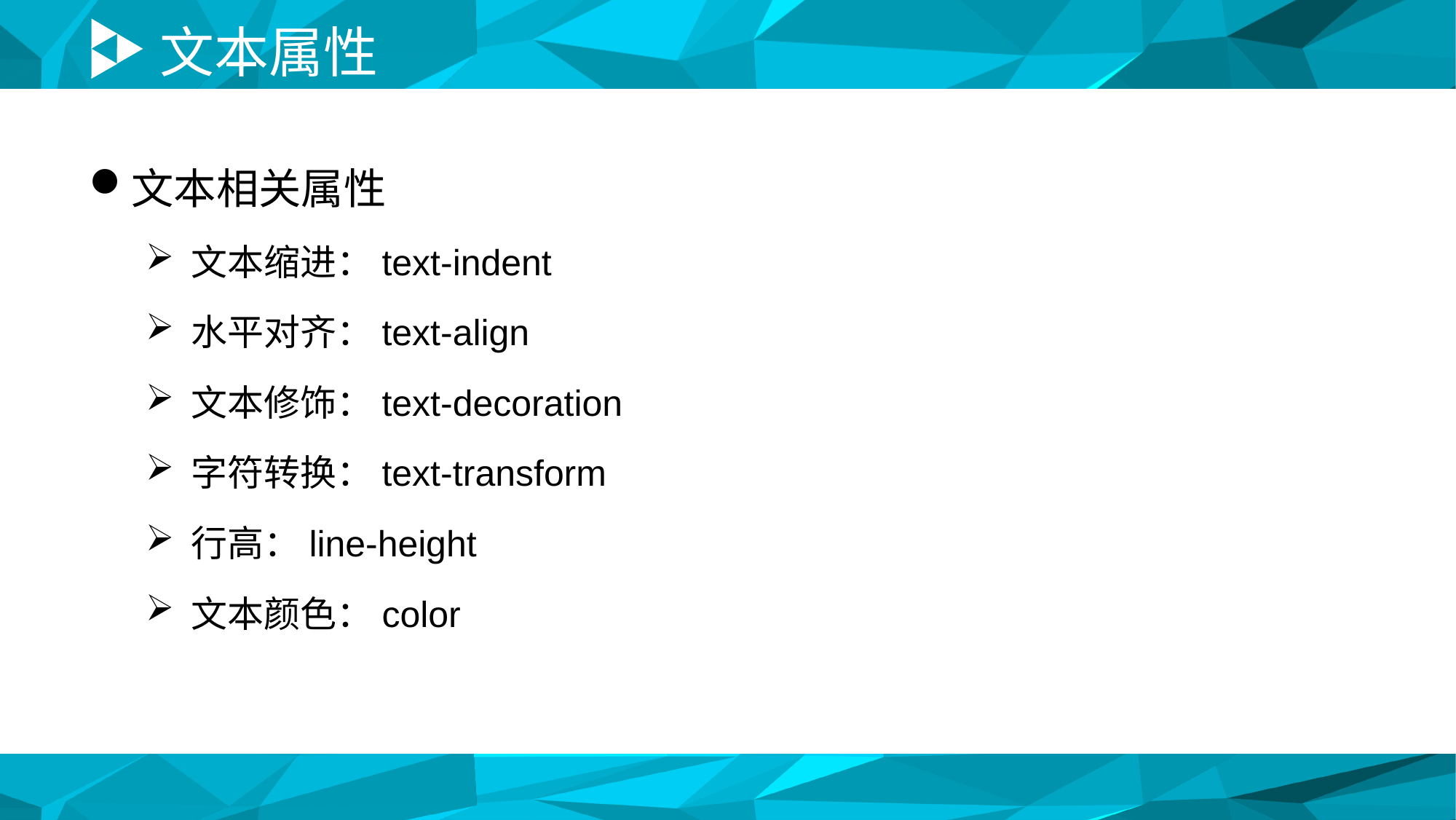

# 文本属性
文本相关属性
文本缩进：text-indent
水平对齐：text-align
文本修饰：text-decoration
字符转换：text-transform
行高：line-height
文本颜色：color